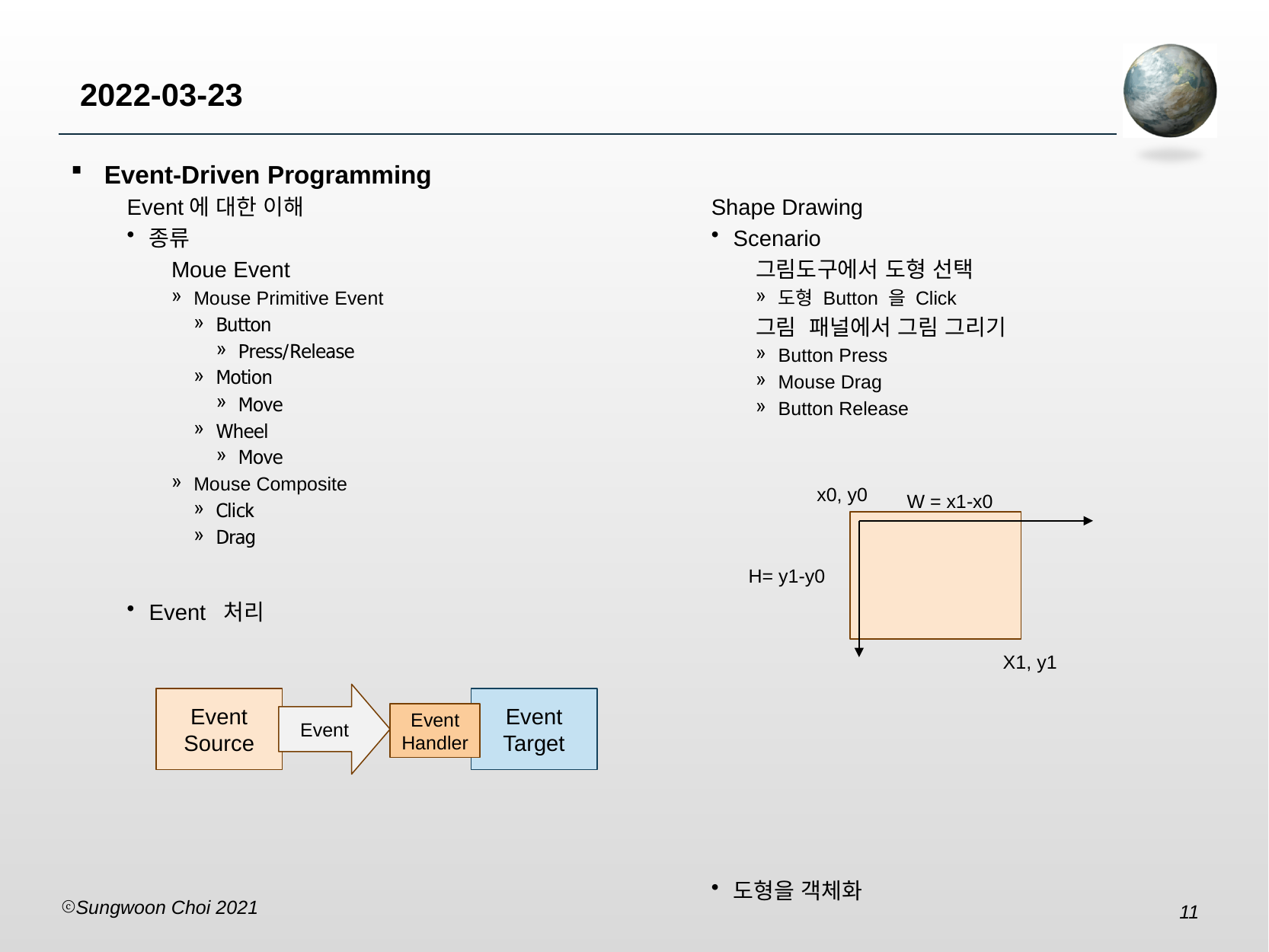

# 2022-03-23
Event-Driven Programming
Event에 대한 이해
종류
Moue Event
Mouse Primitive Event
Button
Press/Release
Motion
Move
Wheel
Move
Mouse Composite
Click
Drag

Event  처리

Shape Drawing
Scenario
그림도구에서 도형 선택
도형 Button 을 Click
그림  패널에서 그림 그리기
Button Press
Mouse Drag
Button Release

도형을 객체화
x0, y0
W = x1-x0

H= y1-y0
X1, y1
Event
Event Source
Event Target
Event Handler
Sungwoon Choi 2021
11